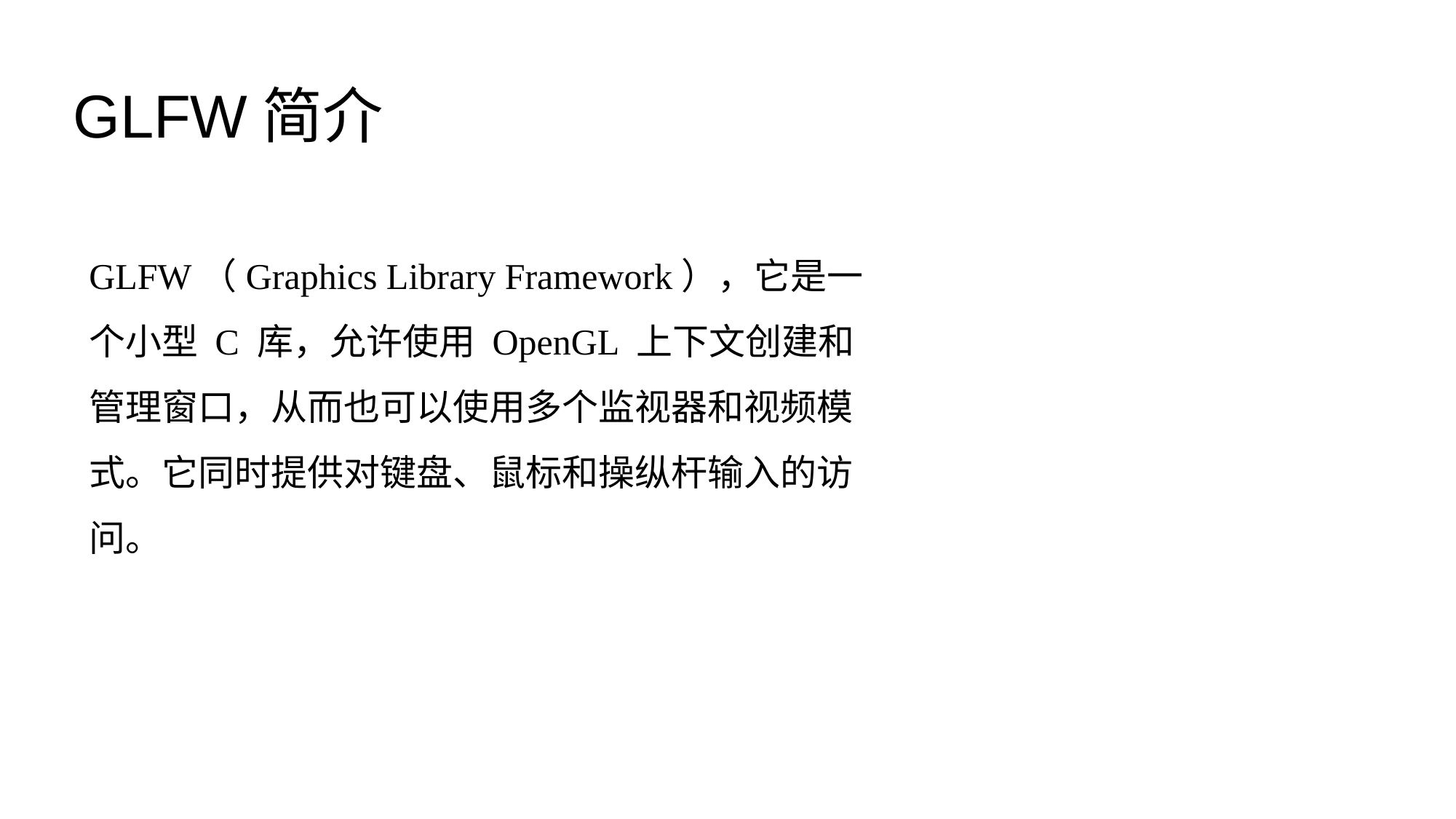

GLFW简介
GLFW（Graphics Library Framework），它是一个小型 C 库，允许使用 OpenGL 上下文创建和管理窗口，从而也可以使用多个监视器和视频模式。它同时提供对键盘、鼠标和操纵杆输入的访问。